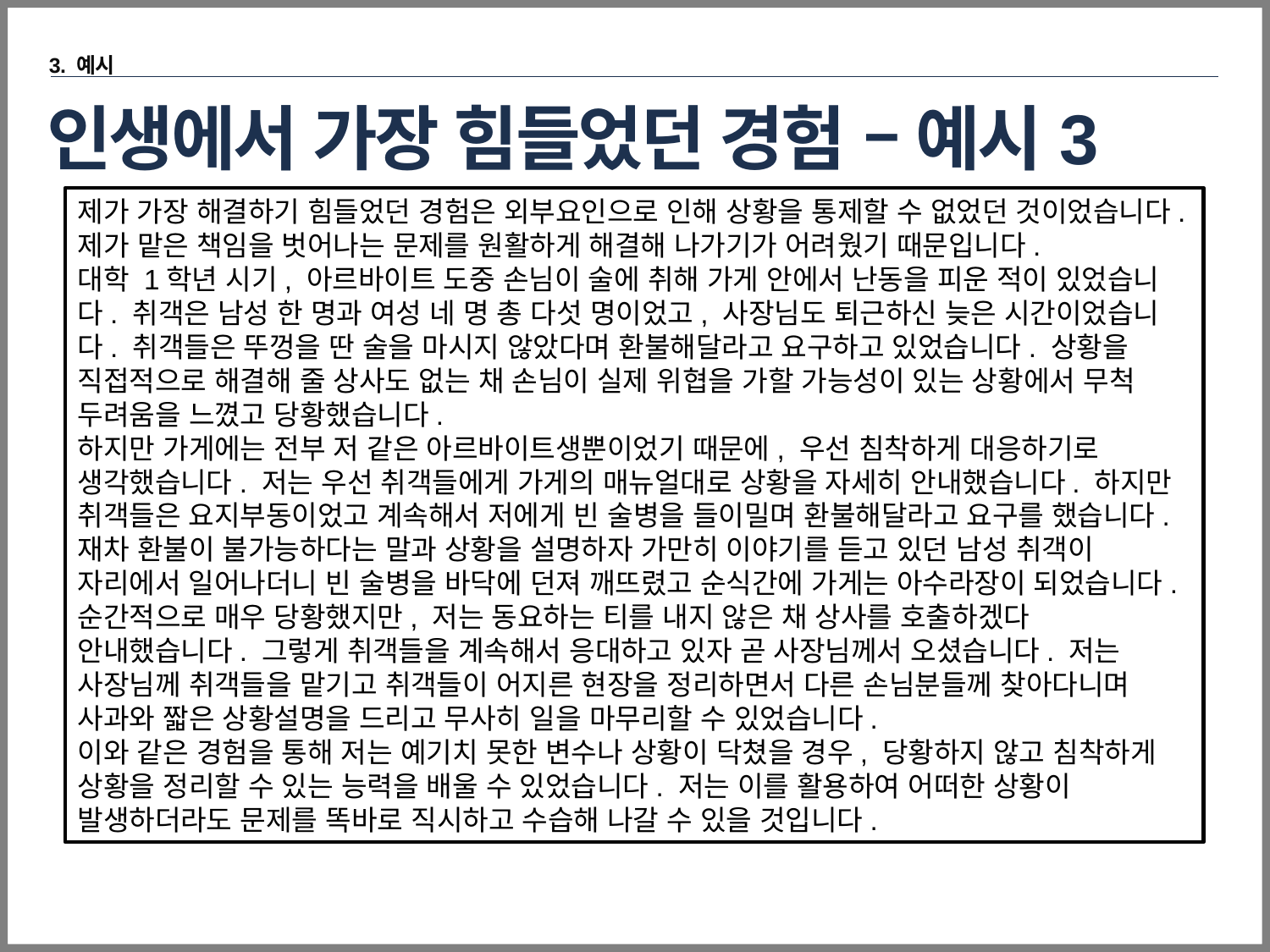

3. 예시
# 인생에서 가장 힘들었던 경험 – 예시3
제가 가장 해결하기 힘들었던 경험은 외부요인으로 인해 상황을 통제할 수 없었던 것이었습니다. 제가 맡은 책임을 벗어나는 문제를 원활하게 해결해 나가기가 어려웠기 때문입니다.
대학 1학년 시기, 아르바이트 도중 손님이 술에 취해 가게 안에서 난동을 피운 적이 있었습니다. 취객은 남성 한 명과 여성 네 명 총 다섯 명이었고, 사장님도 퇴근하신 늦은 시간이었습니다. 취객들은 뚜껑을 딴 술을 마시지 않았다며 환불해달라고 요구하고 있었습니다. 상황을 직접적으로 해결해 줄 상사도 없는 채 손님이 실제 위협을 가할 가능성이 있는 상황에서 무척 두려움을 느꼈고 당황했습니다.
하지만 가게에는 전부 저 같은 아르바이트생뿐이었기 때문에, 우선 침착하게 대응하기로 생각했습니다. 저는 우선 취객들에게 가게의 매뉴얼대로 상황을 자세히 안내했습니다. 하지만 취객들은 요지부동이었고 계속해서 저에게 빈 술병을 들이밀며 환불해달라고 요구를 했습니다.
재차 환불이 불가능하다는 말과 상황을 설명하자 가만히 이야기를 듣고 있던 남성 취객이 자리에서 일어나더니 빈 술병을 바닥에 던져 깨뜨렸고 순식간에 가게는 아수라장이 되었습니다. 순간적으로 매우 당황했지만, 저는 동요하는 티를 내지 않은 채 상사를 호출하겠다 안내했습니다. 그렇게 취객들을 계속해서 응대하고 있자 곧 사장님께서 오셨습니다. 저는 사장님께 취객들을 맡기고 취객들이 어지른 현장을 정리하면서 다른 손님분들께 찾아다니며 사과와 짧은 상황설명을 드리고 무사히 일을 마무리할 수 있었습니다.
이와 같은 경험을 통해 저는 예기치 못한 변수나 상황이 닥쳤을 경우, 당황하지 않고 침착하게 상황을 정리할 수 있는 능력을 배울 수 있었습니다. 저는 이를 활용하여 어떠한 상황이 발생하더라도 문제를 똑바로 직시하고 수습해 나갈 수 있을 것입니다.